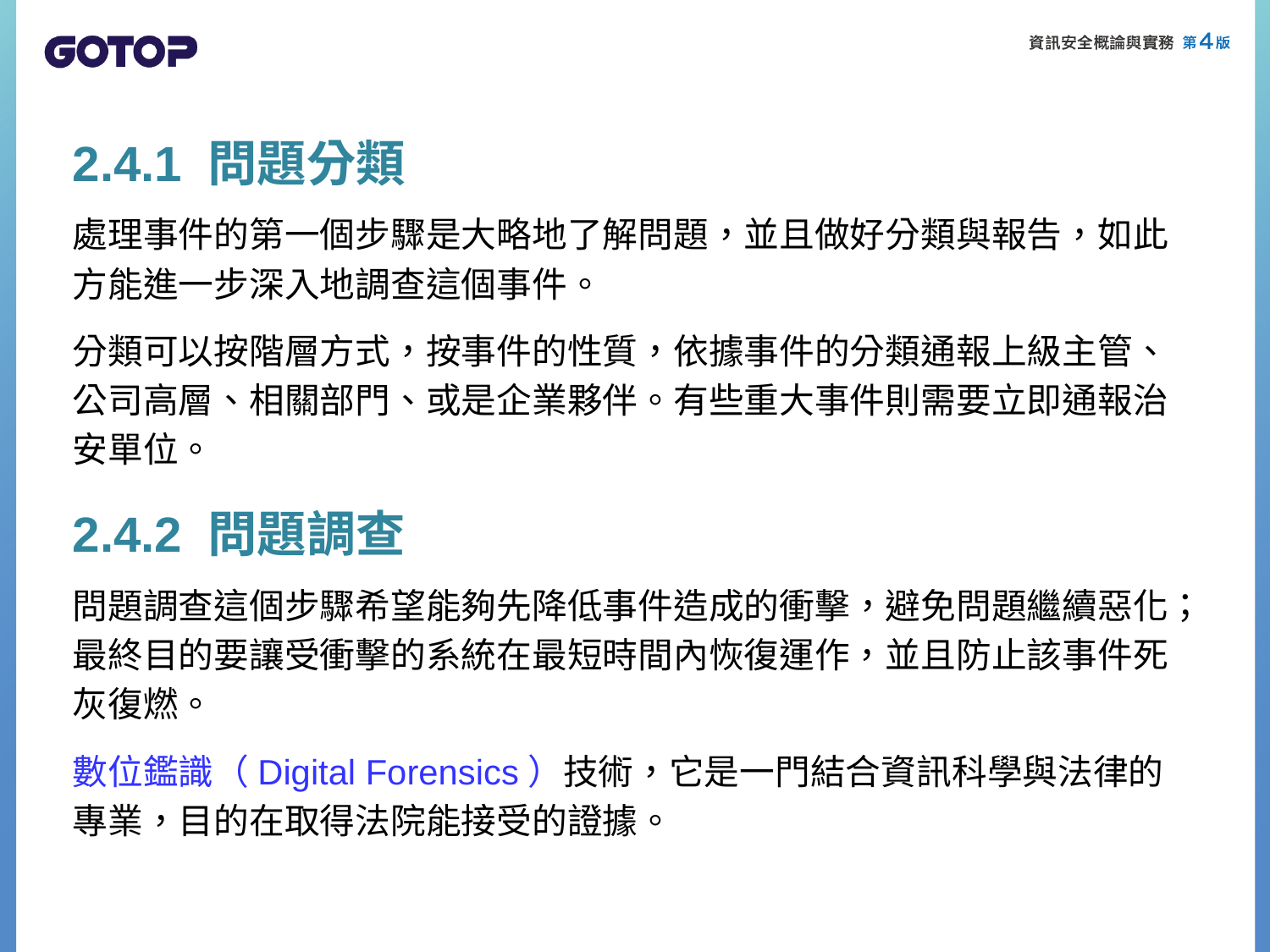

2.4.1 問題分類
處理事件的第一個步驟是大略地了解問題，並且做好分類與報告，如此方能進一步深入地調查這個事件。
分類可以按階層方式，按事件的性質，依據事件的分類通報上級主管、公司高層、相關部門、或是企業夥伴。有些重大事件則需要立即通報治安單位。
2.4.2 問題調查
問題調查這個步驟希望能夠先降低事件造成的衝擊，避免問題繼續惡化；最終目的要讓受衝擊的系統在最短時間內恢復運作，並且防止該事件死灰復燃。
數位鑑識（Digital Forensics）技術，它是一門結合資訊科學與法律的專業，目的在取得法院能接受的證據。